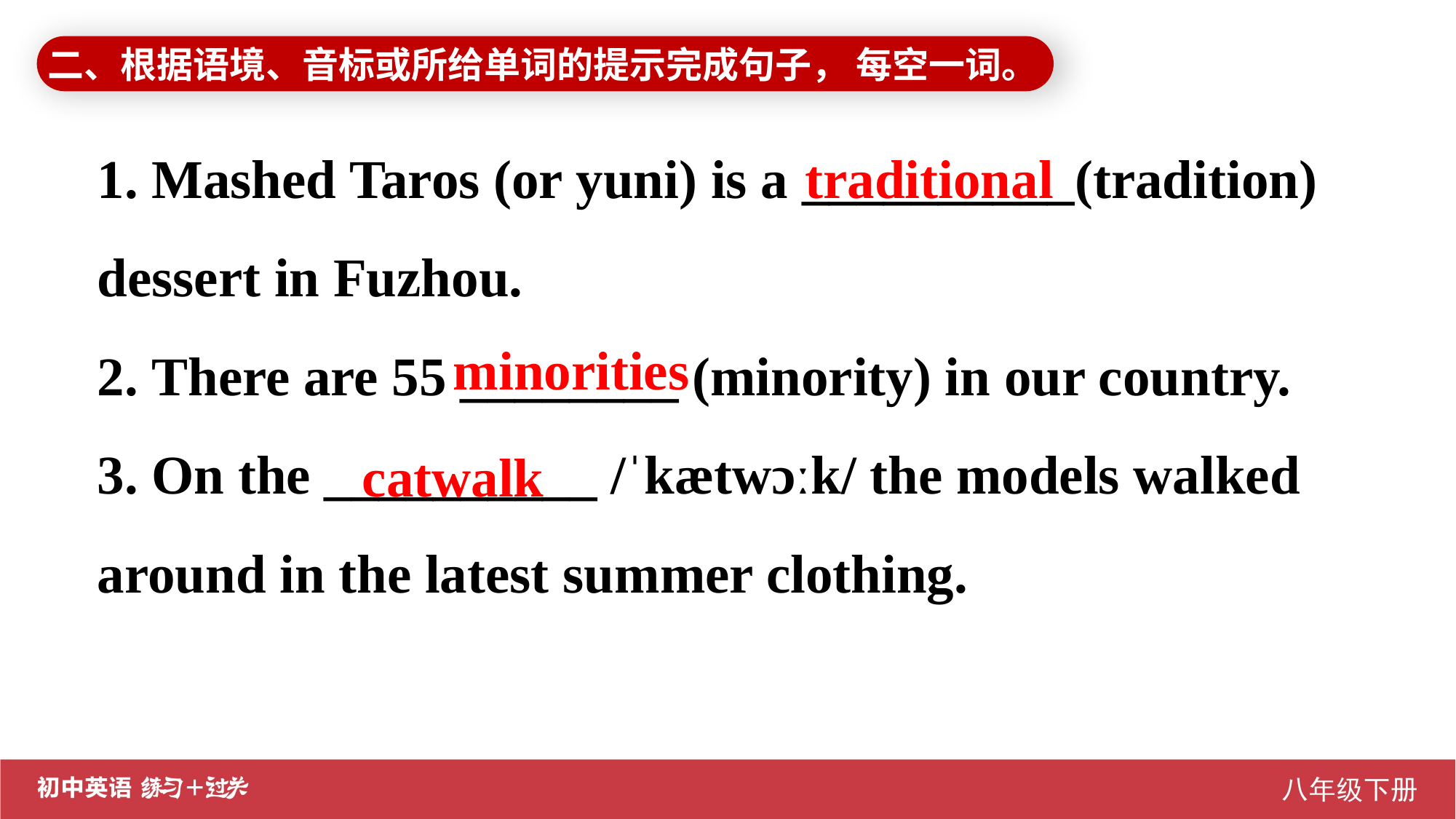

二、根据语境、音标或所给单词的提示完成句子， 每空一词。
1. Mashed Taros (or yuni) is a __________(tradition) dessert in Fuzhou.
2. There are 55 ________ (minority) in our country.
3. On the __________ /ˈkætwɔːk/ the models walked around in the latest summer clothing.
traditional
minorities
catwalk